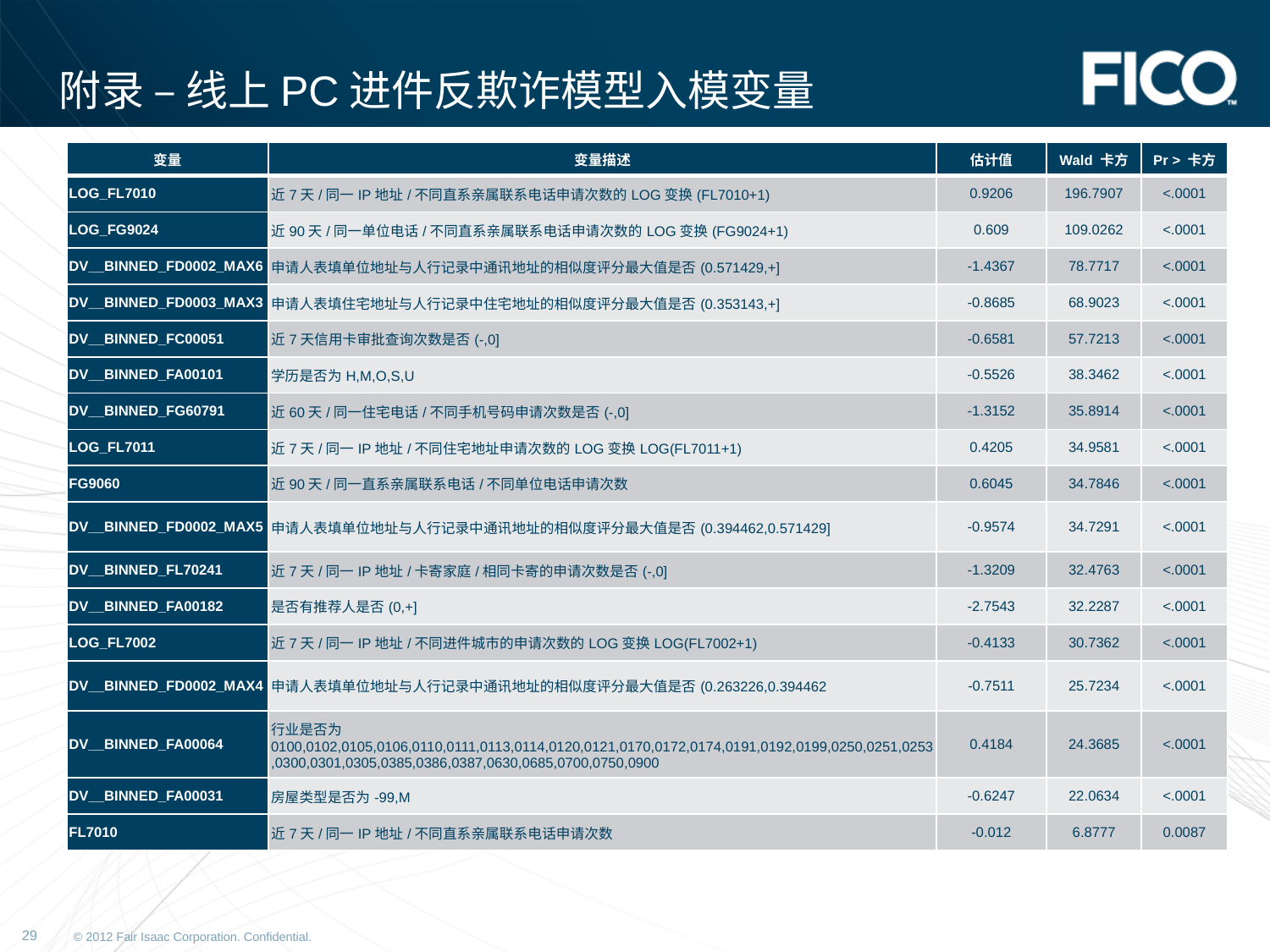

# 附录 – 线上PC进件反欺诈模型入模变量
| 变量 | 变量描述 | 估计值 | Wald 卡方 | Pr > 卡方 |
| --- | --- | --- | --- | --- |
| LOG\_FL7010 | 近7天/同一IP地址/不同直系亲属联系电话申请次数的LOG变换(FL7010+1) | 0.9206 | 196.7907 | <.0001 |
| LOG\_FG9024 | 近90天/同一单位电话/不同直系亲属联系电话申请次数的LOG变换(FG9024+1) | 0.609 | 109.0262 | <.0001 |
| DV\_\_BINNED\_FD0002\_MAX6 | 申请人表填单位地址与人行记录中通讯地址的相似度评分最大值是否(0.571429,+] | -1.4367 | 78.7717 | <.0001 |
| DV\_\_BINNED\_FD0003\_MAX3 | 申请人表填住宅地址与人行记录中住宅地址的相似度评分最大值是否(0.353143,+] | -0.8685 | 68.9023 | <.0001 |
| DV\_\_BINNED\_FC00051 | 近7天信用卡审批查询次数是否(-,0] | -0.6581 | 57.7213 | <.0001 |
| DV\_\_BINNED\_FA00101 | 学历是否为H,M,O,S,U | -0.5526 | 38.3462 | <.0001 |
| DV\_\_BINNED\_FG60791 | 近60天/同一住宅电话/不同手机号码申请次数是否(-,0] | -1.3152 | 35.8914 | <.0001 |
| LOG\_FL7011 | 近7天/同一IP地址/不同住宅地址申请次数的LOG变换LOG(FL7011+1) | 0.4205 | 34.9581 | <.0001 |
| FG9060 | 近90天/同一直系亲属联系电话/不同单位电话申请次数 | 0.6045 | 34.7846 | <.0001 |
| DV\_\_BINNED\_FD0002\_MAX5 | 申请人表填单位地址与人行记录中通讯地址的相似度评分最大值是否(0.394462,0.571429] | -0.9574 | 34.7291 | <.0001 |
| DV\_\_BINNED\_FL70241 | 近7天/同一IP地址/卡寄家庭/相同卡寄的申请次数是否(-,0] | -1.3209 | 32.4763 | <.0001 |
| DV\_\_BINNED\_FA00182 | 是否有推荐人是否(0,+] | -2.7543 | 32.2287 | <.0001 |
| LOG\_FL7002 | 近7天/同一IP地址/不同进件城市的申请次数的LOG变换LOG(FL7002+1) | -0.4133 | 30.7362 | <.0001 |
| DV\_\_BINNED\_FD0002\_MAX4 | 申请人表填单位地址与人行记录中通讯地址的相似度评分最大值是否(0.263226,0.394462 | -0.7511 | 25.7234 | <.0001 |
| DV\_\_BINNED\_FA00064 | 行业是否为 0100,0102,0105,0106,0110,0111,0113,0114,0120,0121,0170,0172,0174,0191,0192,0199,0250,0251,0253,0300,0301,0305,0385,0386,0387,0630,0685,0700,0750,0900 | 0.4184 | 24.3685 | <.0001 |
| DV\_\_BINNED\_FA00031 | 房屋类型是否为-99,M | -0.6247 | 22.0634 | <.0001 |
| FL7010 | 近7天/同一IP地址/不同直系亲属联系电话申请次数 | -0.012 | 6.8777 | 0.0087 |